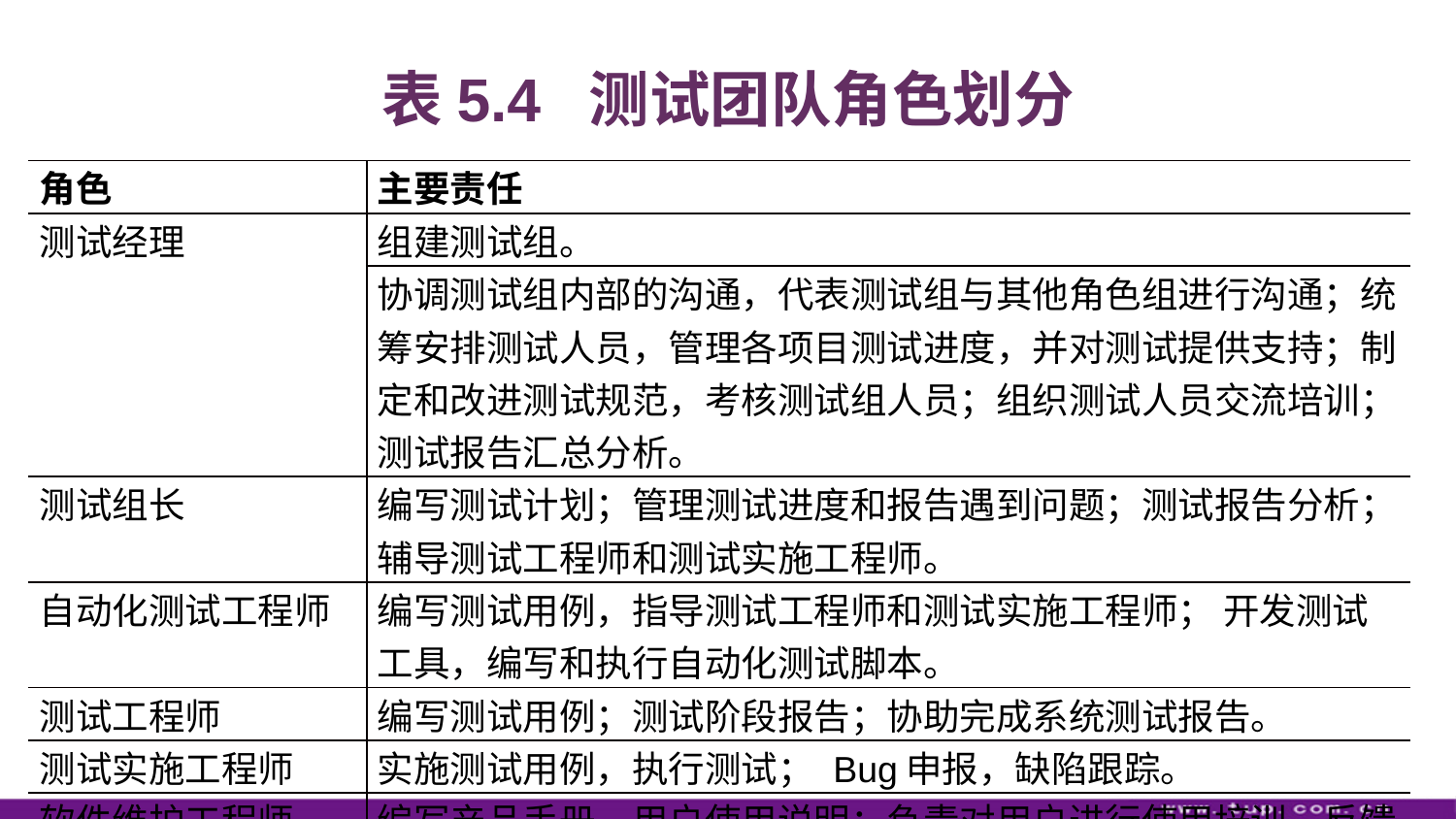

# 表5.4  测试团队角色划分
| 角色 | 主要责任 |
| --- | --- |
| 测试经理 | 组建测试组。 |
|  | 协调测试组内部的沟通，代表测试组与其他角色组进行沟通；统筹安排测试人员，管理各项目测试进度，并对测试提供支持；制定和改进测试规范，考核测试组人员；组织测试人员交流培训；测试报告汇总分析。 |
| 测试组长 | 编写测试计划；管理测试进度和报告遇到问题；测试报告分析；辅导测试工程师和测试实施工程师。 |
| 自动化测试工程师 | 编写测试用例，指导测试工程师和测试实施工程师； 开发测试工具，编写和执行自动化测试脚本。 |
| 测试工程师 | 编写测试用例；测试阶段报告；协助完成系统测试报告。 |
| 测试实施工程师 | 实施测试用例，执行测试； Bug申报，缺陷跟踪。 |
| 软件维护工程师 | 编写产品手册，用户使用说明；负责对用户进行使用培训，反馈用户使用情况。 |